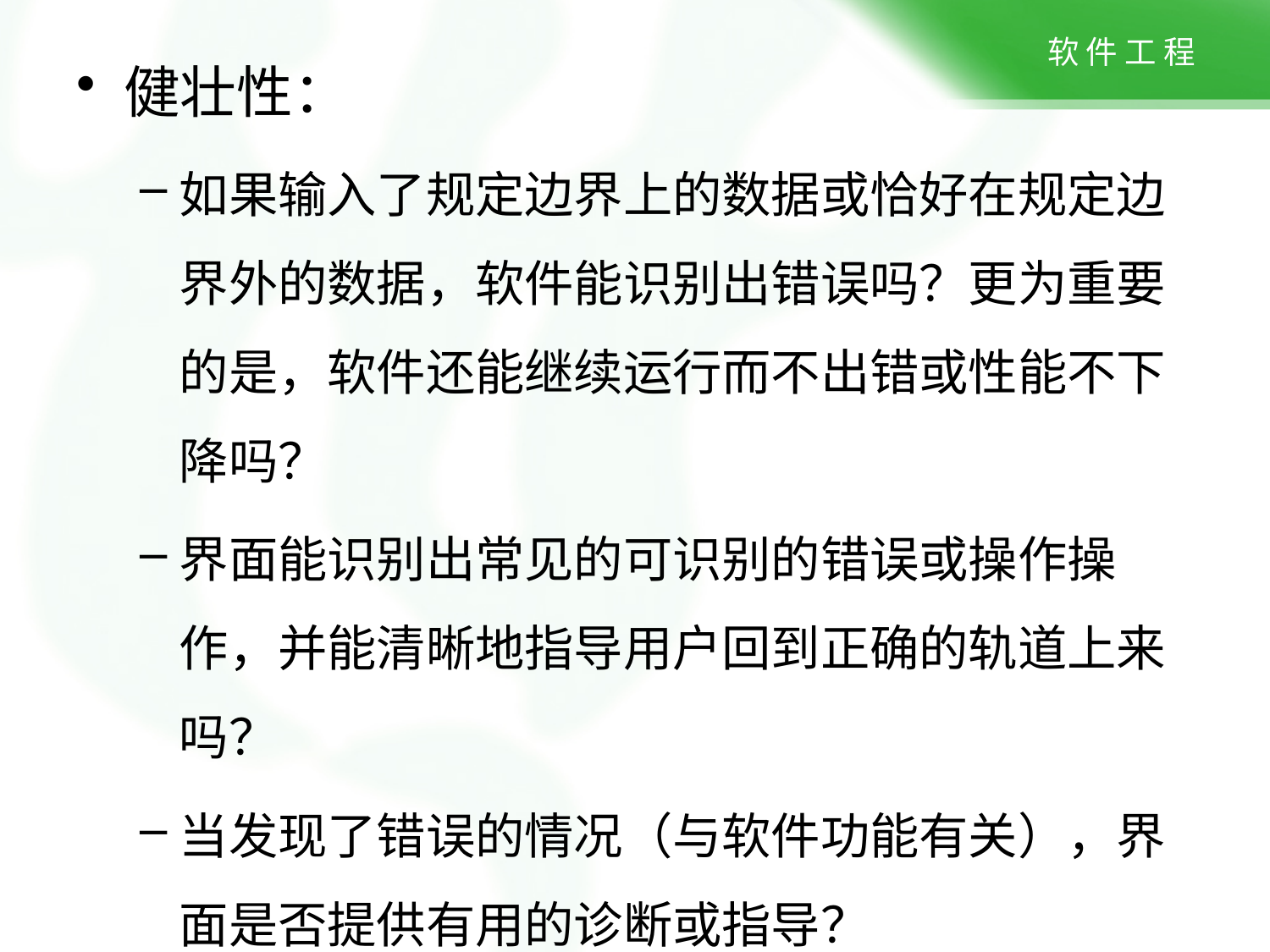

健壮性：
如果输入了规定边界上的数据或恰好在规定边界外的数据，软件能识别出错误吗？更为重要的是，软件还能继续运行而不出错或性能不下降吗？
界面能识别出常见的可识别的错误或操作操作，并能清晰地指导用户回到正确的轨道上来吗？
当发现了错误的情况（与软件功能有关），界面是否提供有用的诊断或指导？